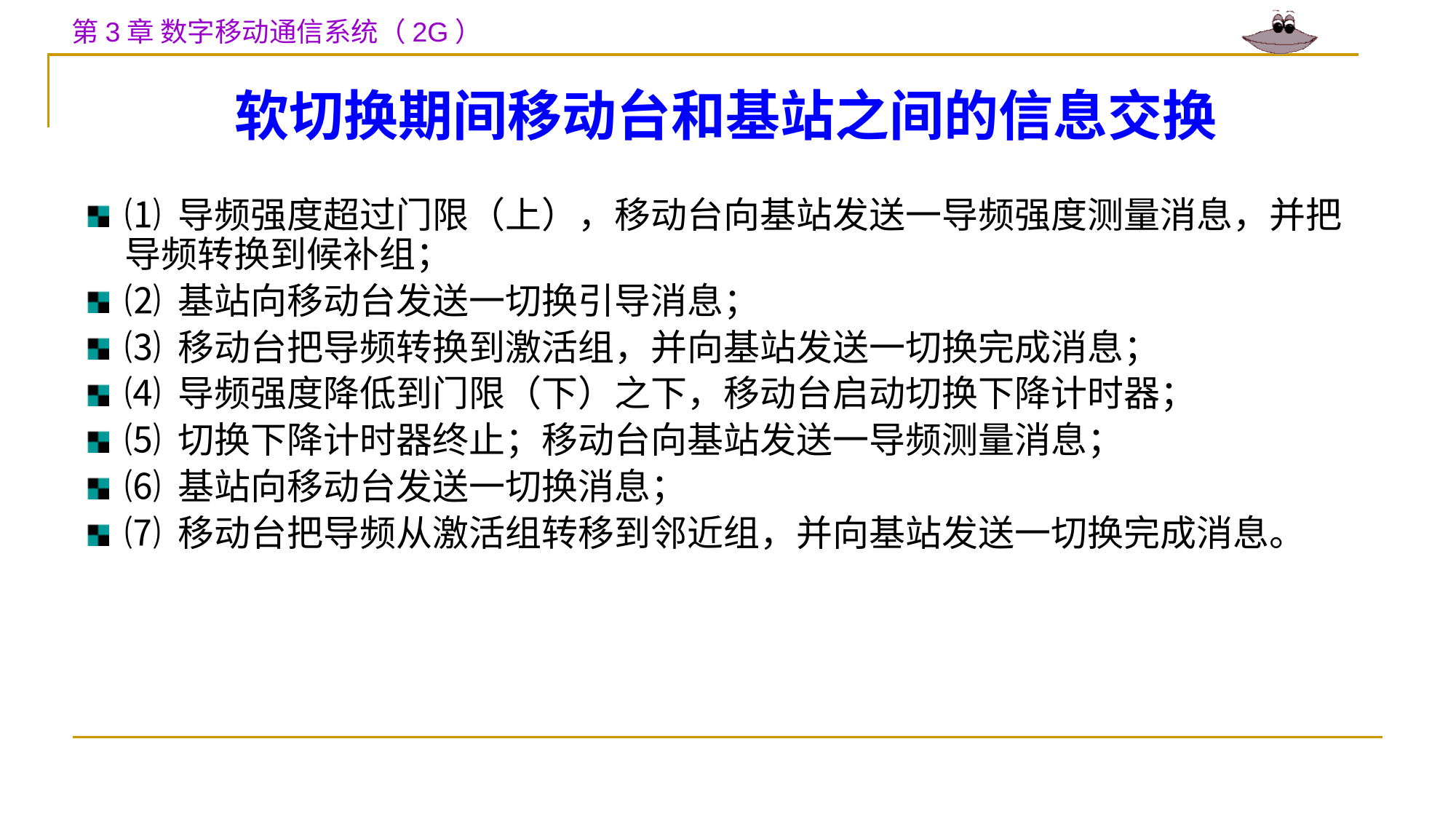

# 软切换期间移动台和基站之间的信息交换
⑴ 导频强度超过门限（上），移动台向基站发送一导频强度测量消息，并把导频转换到候补组；
⑵ 基站向移动台发送一切换引导消息；
⑶ 移动台把导频转换到激活组，并向基站发送一切换完成消息；
⑷ 导频强度降低到门限（下）之下，移动台启动切换下降计时器；
⑸ 切换下降计时器终止；移动台向基站发送一导频测量消息；
⑹ 基站向移动台发送一切换消息；
⑺ 移动台把导频从激活组转移到邻近组，并向基站发送一切换完成消息。